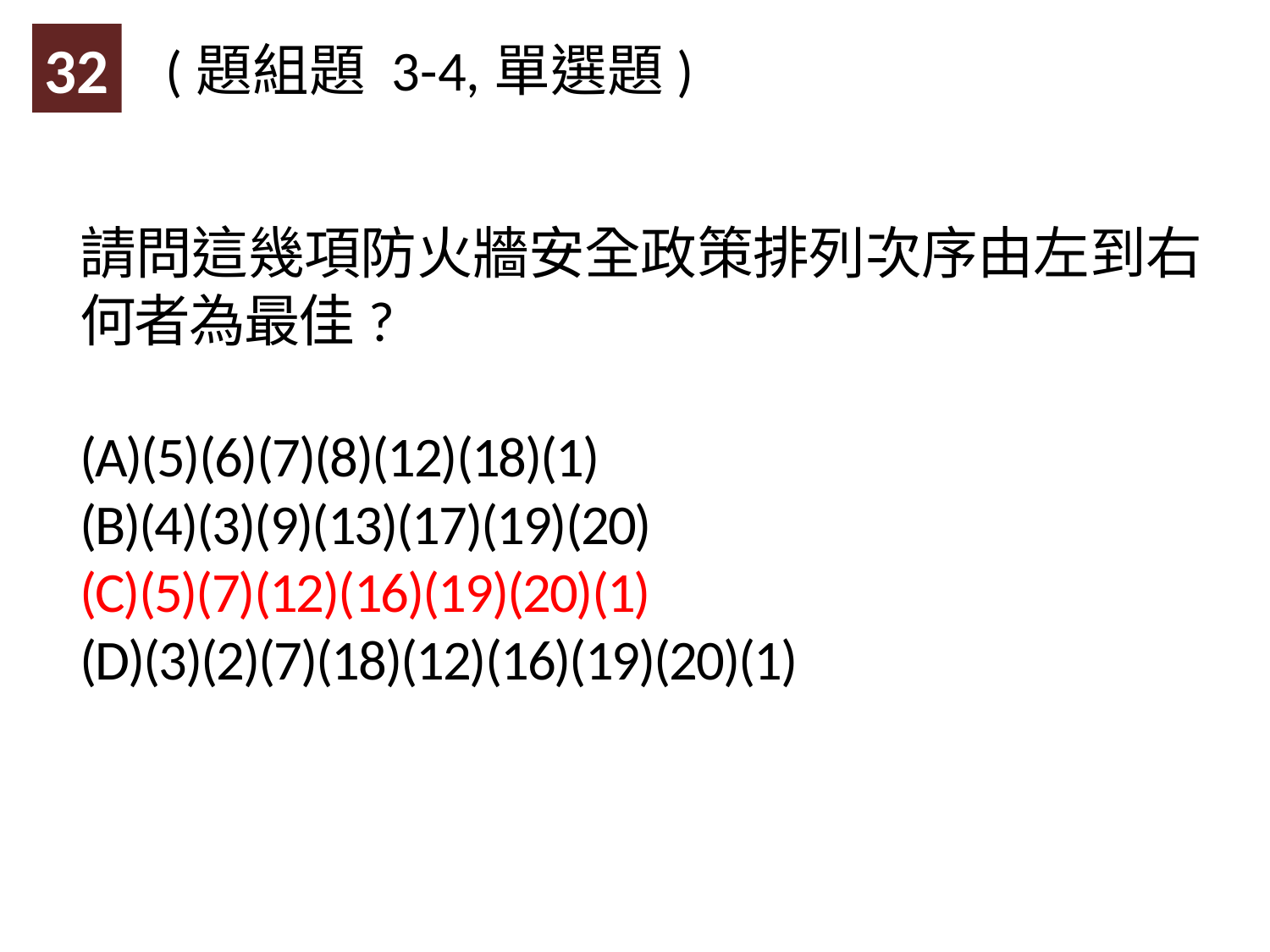

32
(題組題 3-4,單選題)
請問這幾項防火牆安全政策排列次序由左到右何者為最佳?

(A)(5)(6)(7)(8)(12)(18)(1)
(B)(4)(3)(9)(13)(17)(19)(20)
(C)(5)(7)(12)(16)(19)(20)(1)
(D)(3)(2)(7)(18)(12)(16)(19)(20)(1)